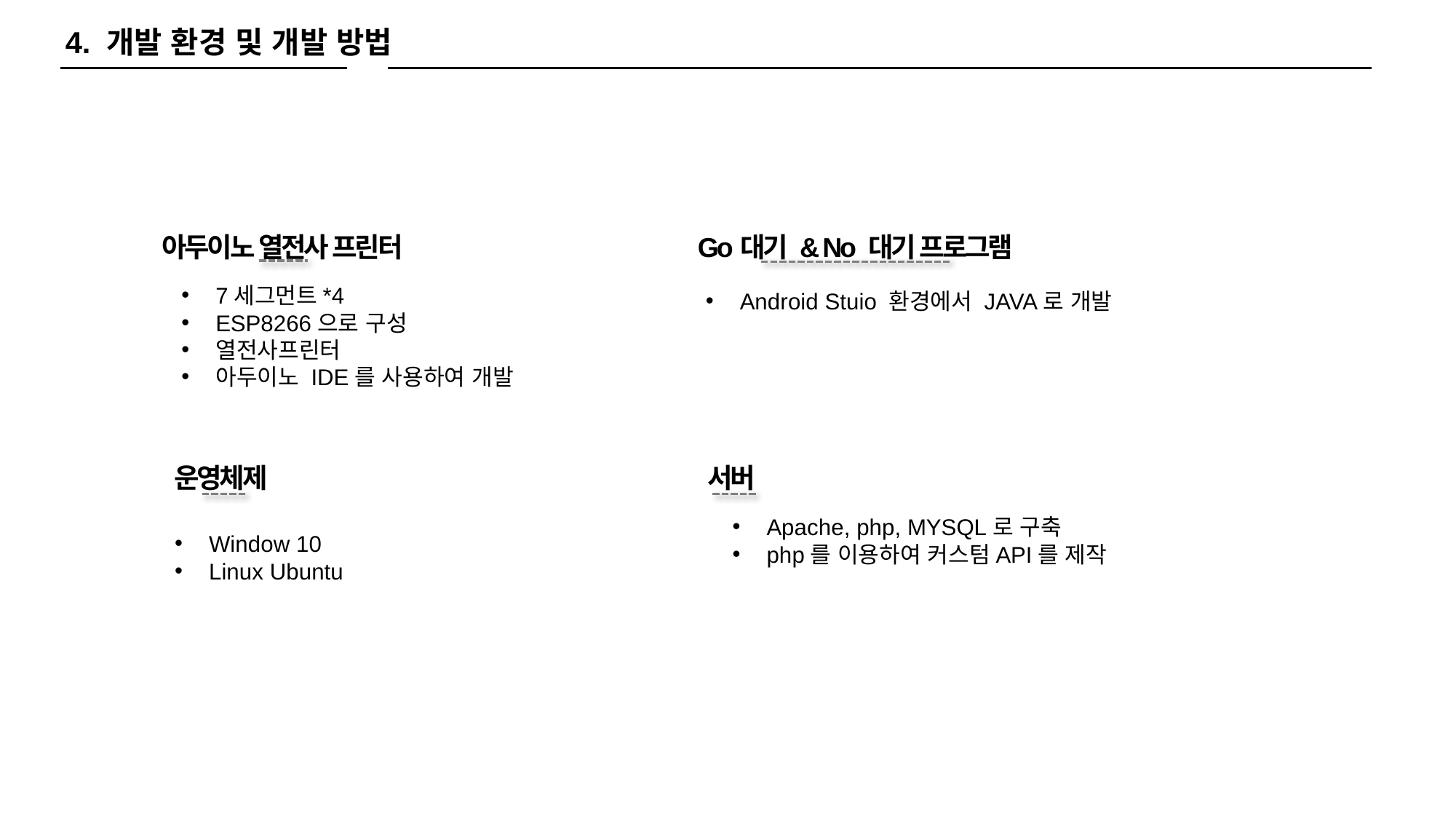

4. 개발 환경 및 개발 방법
아두이노 열전사 프린터
Go대기 & No 대기 프로그램
7세그먼트*4
ESP8266으로 구성
열전사프린터
아두이노 IDE를 사용하여 개발
Android Stuio 환경에서 JAVA로 개발

운영체제
서버
Apache, php, MYSQL로 구축
php를 이용하여 커스텀API를 제작
Window 10
Linux Ubuntu